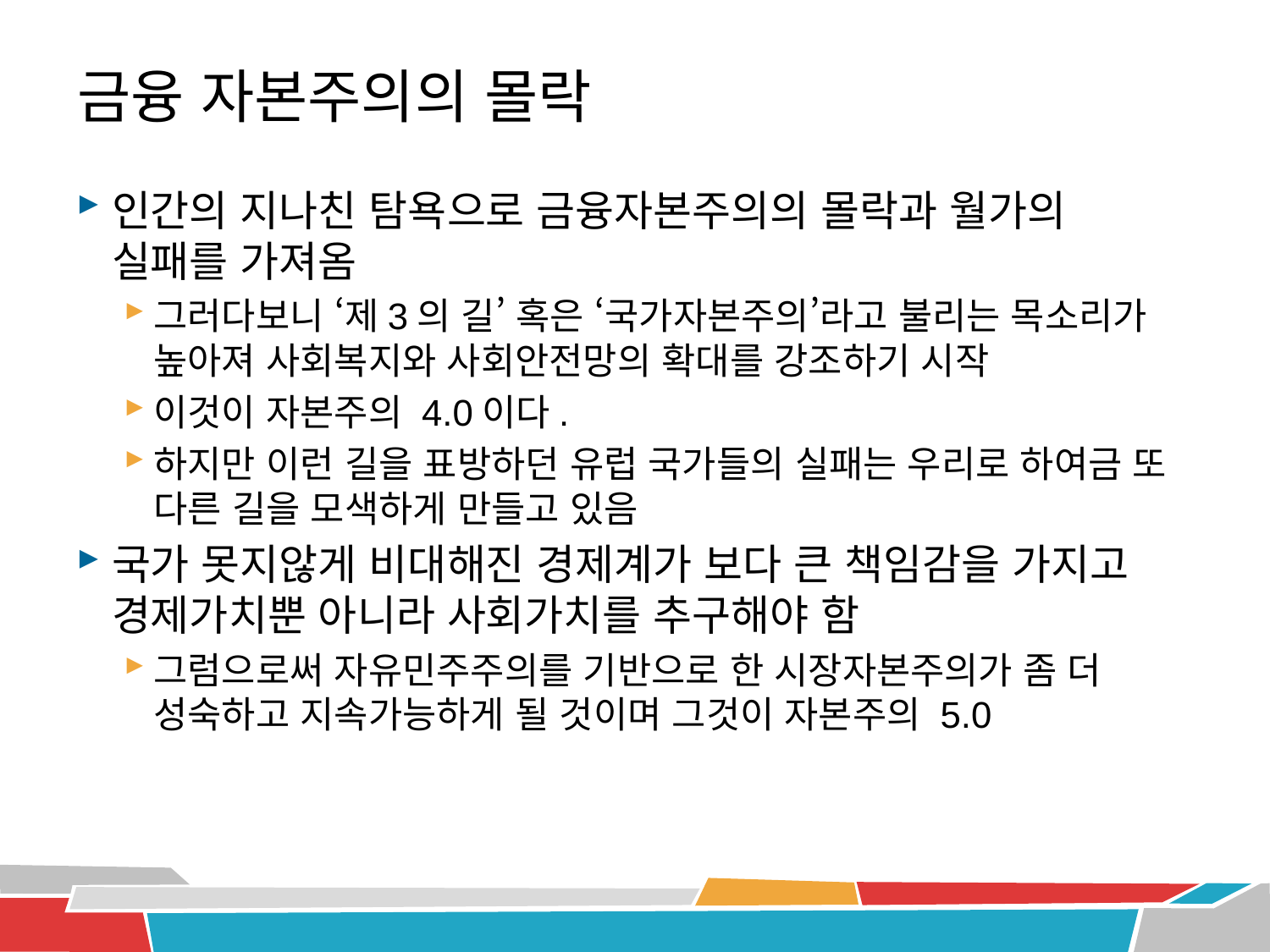

# 금융 자본주의의 몰락
인간의 지나친 탐욕으로 금융자본주의의 몰락과 월가의 실패를 가져옴
그러다보니 ‘제3의 길’ 혹은 ‘국가자본주의’라고 불리는 목소리가 높아져 사회복지와 사회안전망의 확대를 강조하기 시작
이것이 자본주의 4.0이다.
하지만 이런 길을 표방하던 유럽 국가들의 실패는 우리로 하여금 또 다른 길을 모색하게 만들고 있음
국가 못지않게 비대해진 경제계가 보다 큰 책임감을 가지고 경제가치뿐 아니라 사회가치를 추구해야 함
그럼으로써 자유민주주의를 기반으로 한 시장자본주의가 좀 더 성숙하고 지속가능하게 될 것이며 그것이 자본주의 5.0